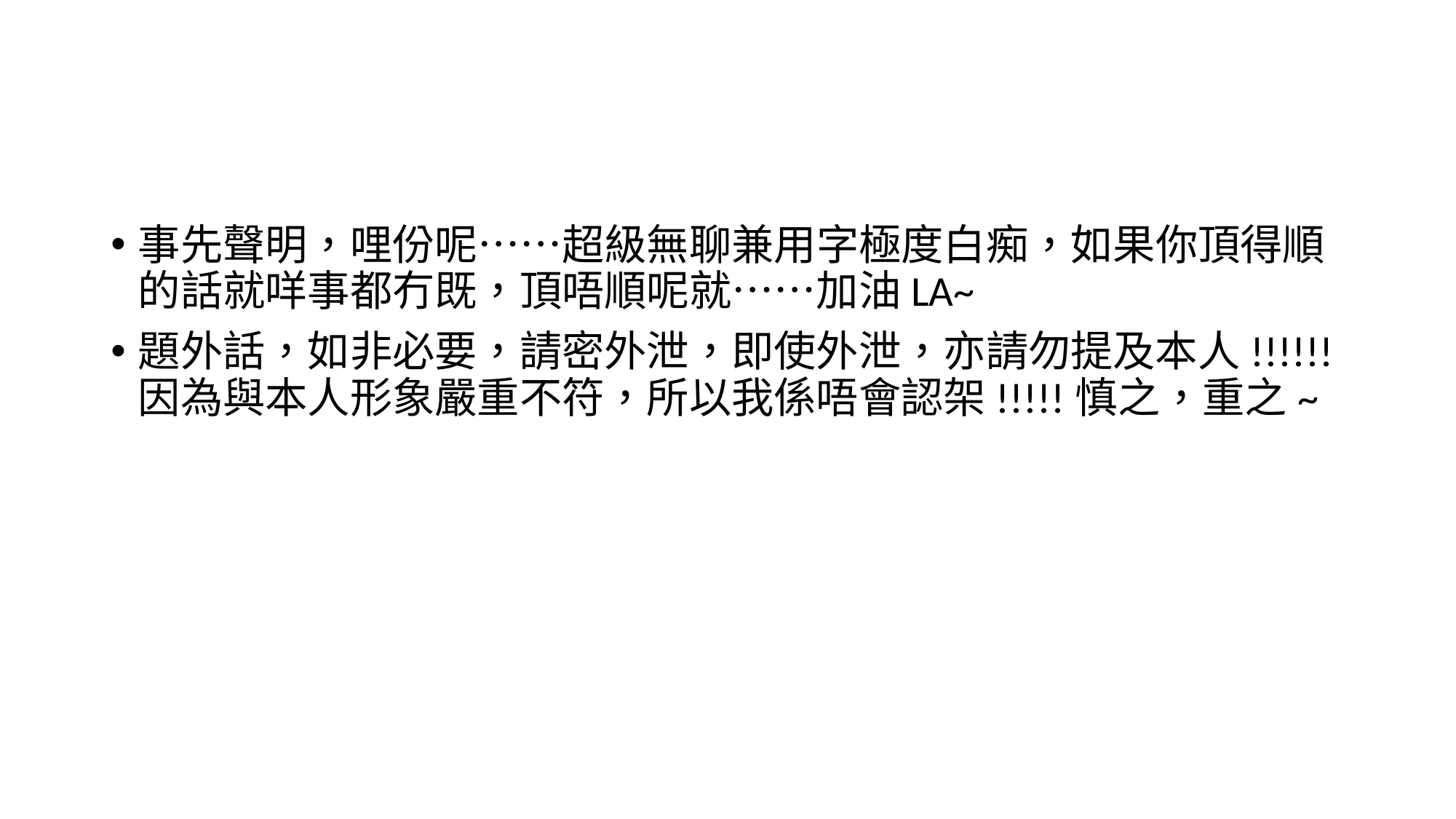

#
事先聲明，哩份呢……超級無聊兼用字極度白痴，如果你頂得順的話就咩事都冇既，頂唔順呢就……加油LA~
題外話，如非必要，請密外泄，即使外泄，亦請勿提及本人!!!!!!因為與本人形象嚴重不符，所以我係唔會認架!!!!!慎之，重之~